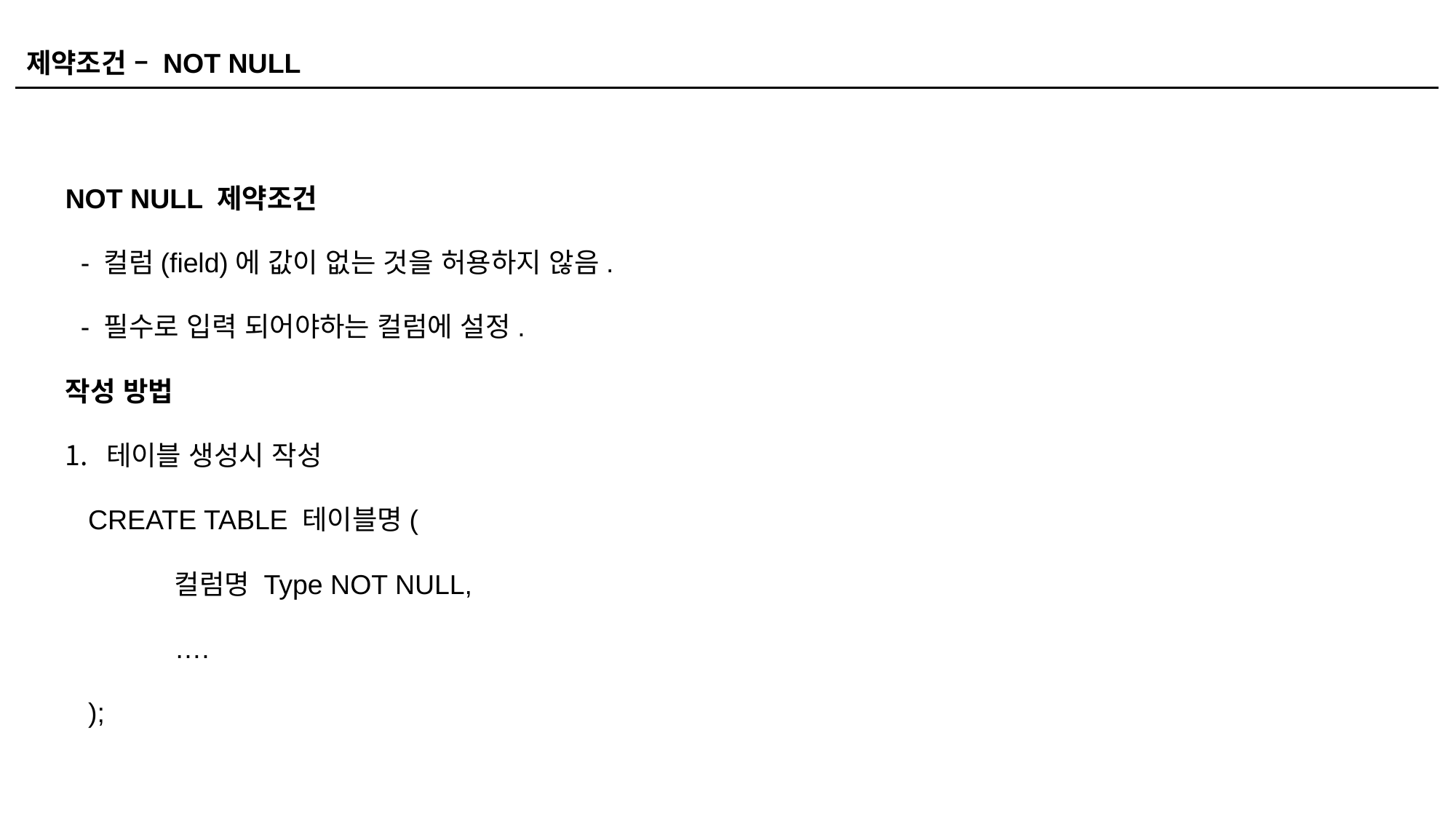

제약조건 – NOT NULL
NOT NULL 제약조건
  - 컬럼(field)에 값이 없는 것을 허용하지 않음.
  - 필수로 입력 되어야하는 컬럼에 설정.
작성 방법
테이블 생성시 작성
   CREATE TABLE 테이블명(
	컬럼명 Type NOT NULL,
	….
   );